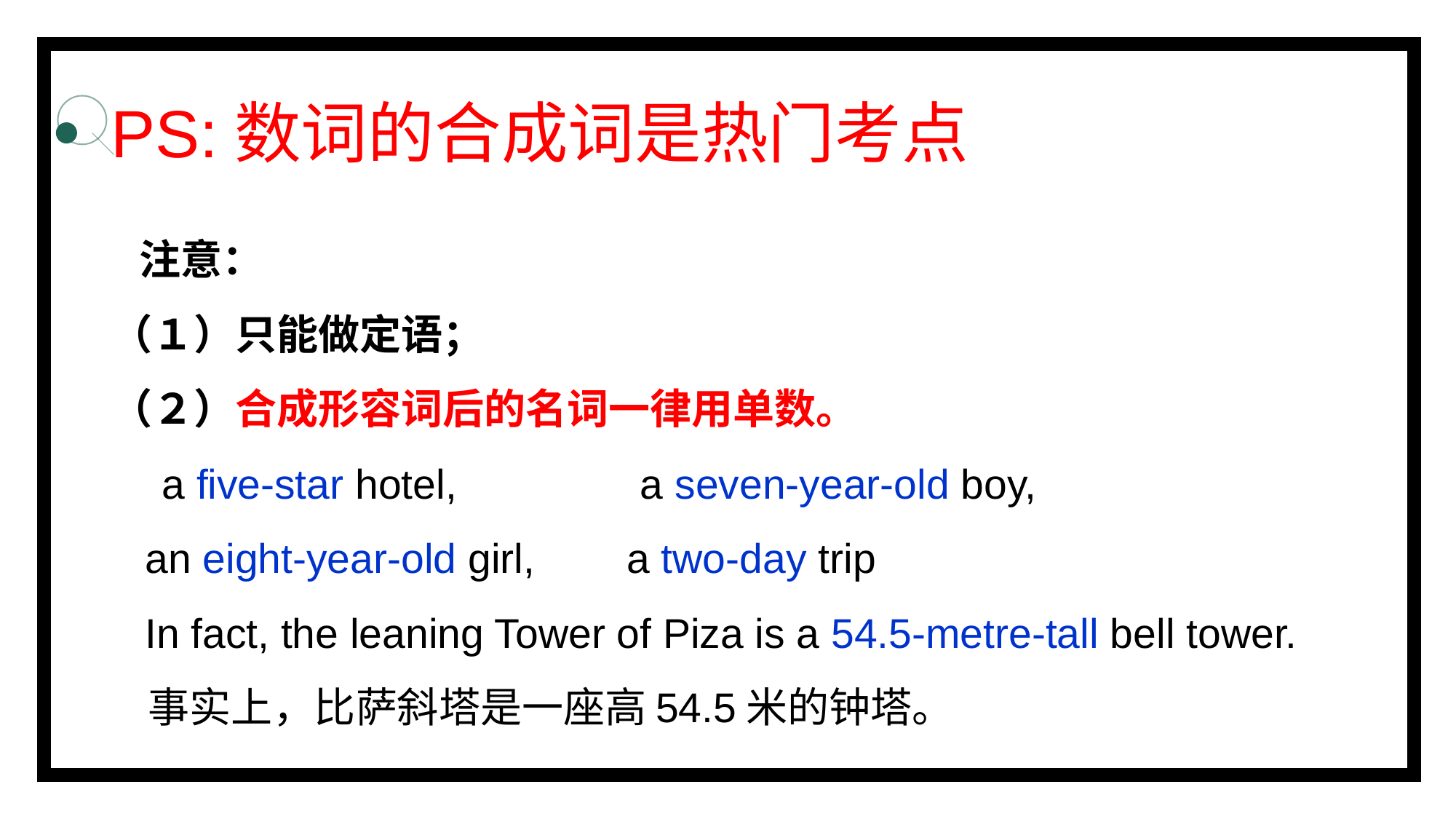

PS:数词的合成词是热门考点
  注意：
（１）只能做定语；
（２）合成形容词后的名词一律用单数。
　a five-star hotel,                a seven-year-old boy,
   an eight-year-old girl,        a two-day trip
   In fact, the leaning Tower of Piza is a 54.5-metre-tall bell tower.
   事实上，比萨斜塔是一座高54.5米的钟塔。